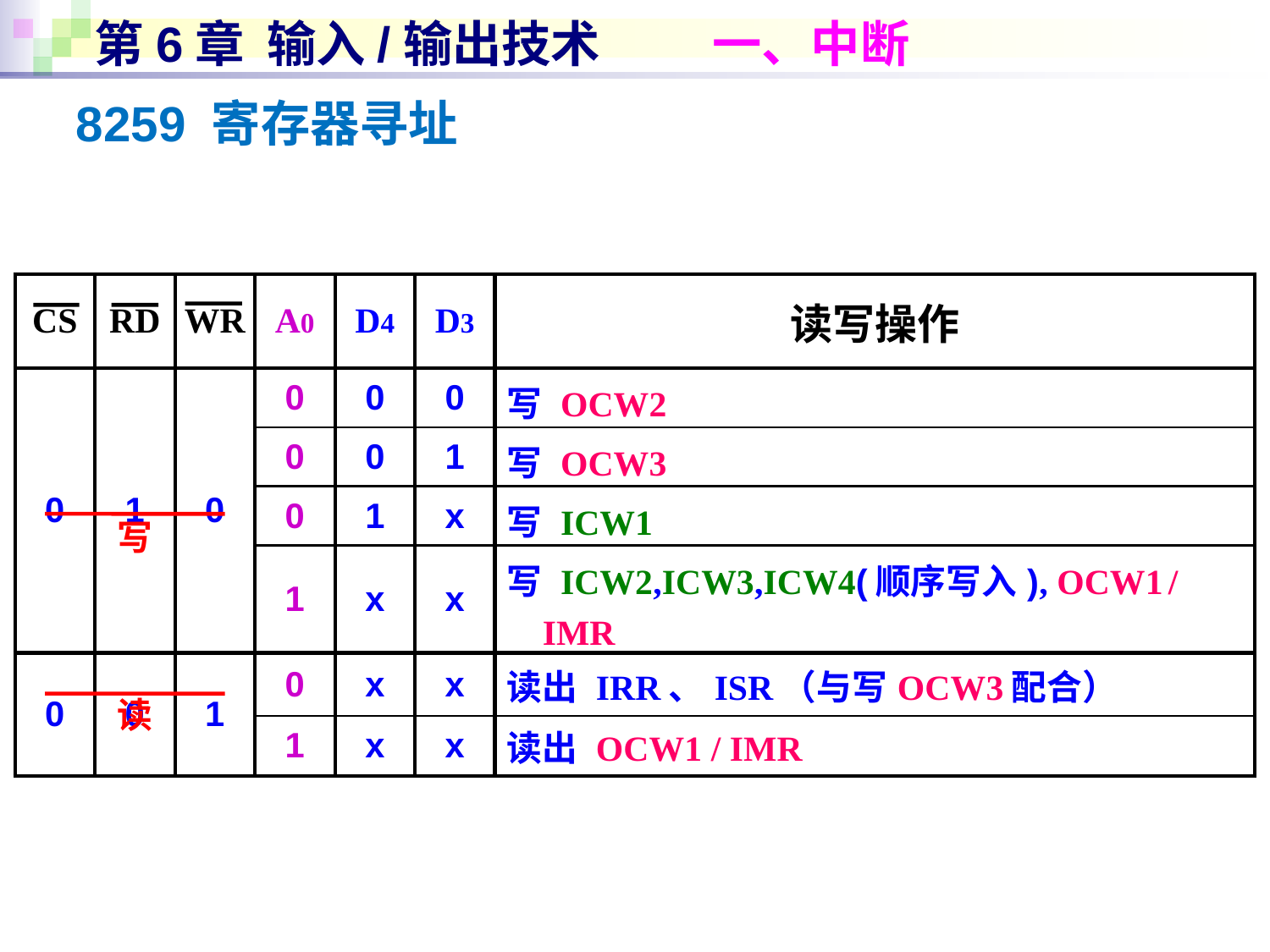

# 第6章  输入/输出技术          一、中断
8259 寄存器寻址
| CS | RD | WR | A0 | D4 | D3 | 读写操作 |
| --- | --- | --- | --- | --- | --- | --- |
| 0 | 1 | 0 | 0 | 0 | 0 | 写 OCW2 |
|  |  |  | 0 | 0 | 1 | 写 OCW3 |
|  |  |  | 0 | 1 | x | 写 ICW1 |
|  |  |  | 1 | x | x | 写 ICW2,ICW3,ICW4(顺序写入), OCW1 / IMR |
| 0 | 0 | 1 | 0 | x | x | 读出 IRR、ISR（与写OCW3配合） |
|  |  |  | 1 | x | x | 读出 OCW1 / IMR |

写
读

51